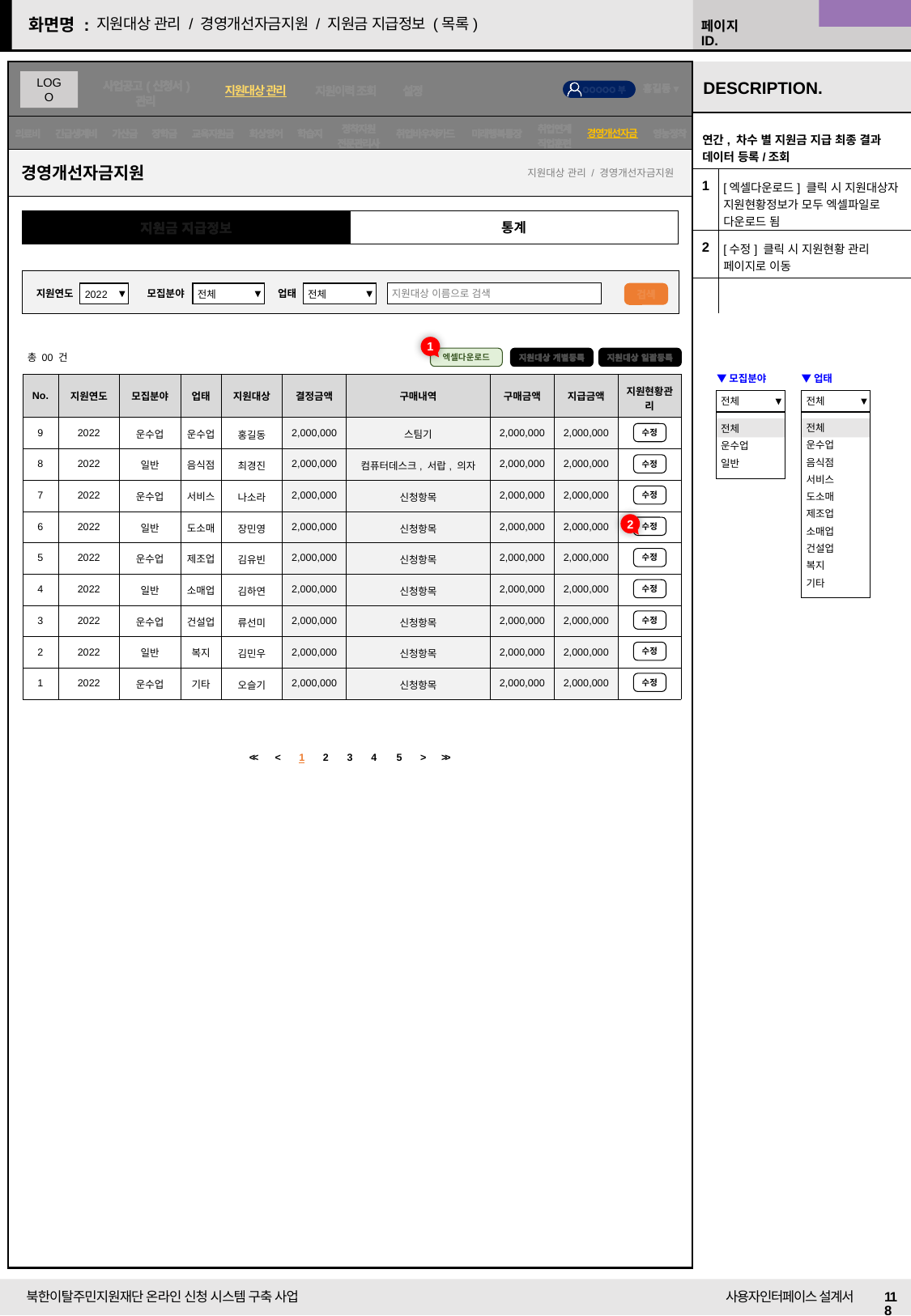

22/09/01 수정
지원대상 관리 / 경영개선자금지원 / 지원금 지급정보 (목록)

경영개선자금
| 연간, 차수 별 지원금 지급 최종 결과 데이터 등록/조회 |  |
| --- | --- |
| 1 | [엑셀다운로드] 클릭 시 지원대상자 지원현황정보가 모두 엑셀파일로 다운로드 됨 |
| 2 | [수정] 클릭 시 지원현황 관리 페이지로 이동 |
|  |  |
경영개선자금지원
지원대상 관리 / 경영개선자금지원
지원금 지급정보
통계

지원연도
2022

모집분야
전체

업태
전체

지원대상 이름으로 검색
검색
1
총 00 건
엑셀다운로드
지원대상 개별등록
지원대상 일괄등록
▼모집분야
전체

전체
운수업
일반

▼업태
전체

전체
운수업
음식점
서비스
도소매
제조업
소매업
건설업
복지
기타

| No. | 지원연도 | 모집분야 | 업태 | 지원대상 | 결정금액 | 구매내역 | 구매금액 | 지급금액 | 지원현황관리 |
| --- | --- | --- | --- | --- | --- | --- | --- | --- | --- |
| 9 | 2022 | 운수업 | 운수업 | 홍길동 | 2,000,000 | 스팀기 | 2,000,000 | 2,000,000 |  |
| 8 | 2022 | 일반 | 음식점 | 최경진 | 2,000,000 | 컴퓨터데스크, 서랍, 의자 | 2,000,000 | 2,000,000 |  |
| 7 | 2022 | 운수업 | 서비스 | 나소라 | 2,000,000 | 신청항목 | 2,000,000 | 2,000,000 |  |
| 6 | 2022 | 일반 | 도소매 | 장민영 | 2,000,000 | 신청항목 | 2,000,000 | 2,000,000 |  |
| 5 | 2022 | 운수업 | 제조업 | 김유빈 | 2,000,000 | 신청항목 | 2,000,000 | 2,000,000 |  |
| 4 | 2022 | 일반 | 소매업 | 김하연 | 2,000,000 | 신청항목 | 2,000,000 | 2,000,000 |  |
| 3 | 2022 | 운수업 | 건설업 | 류선미 | 2,000,000 | 신청항목 | 2,000,000 | 2,000,000 |  |
| 2 | 2022 | 일반 | 복지 | 김민우 | 2,000,000 | 신청항목 | 2,000,000 | 2,000,000 |  |
| 1 | 2022 | 운수업 | 기타 | 오슬기 | 2,000,000 | 신청항목 | 2,000,000 | 2,000,000 |  |
수정
수정
수정
2
수정
수정
수정
수정
수정
수정
| << | < | 1 | 2 | 3 | 4 | 5 | > | >> |
| --- | --- | --- | --- | --- | --- | --- | --- | --- |
118